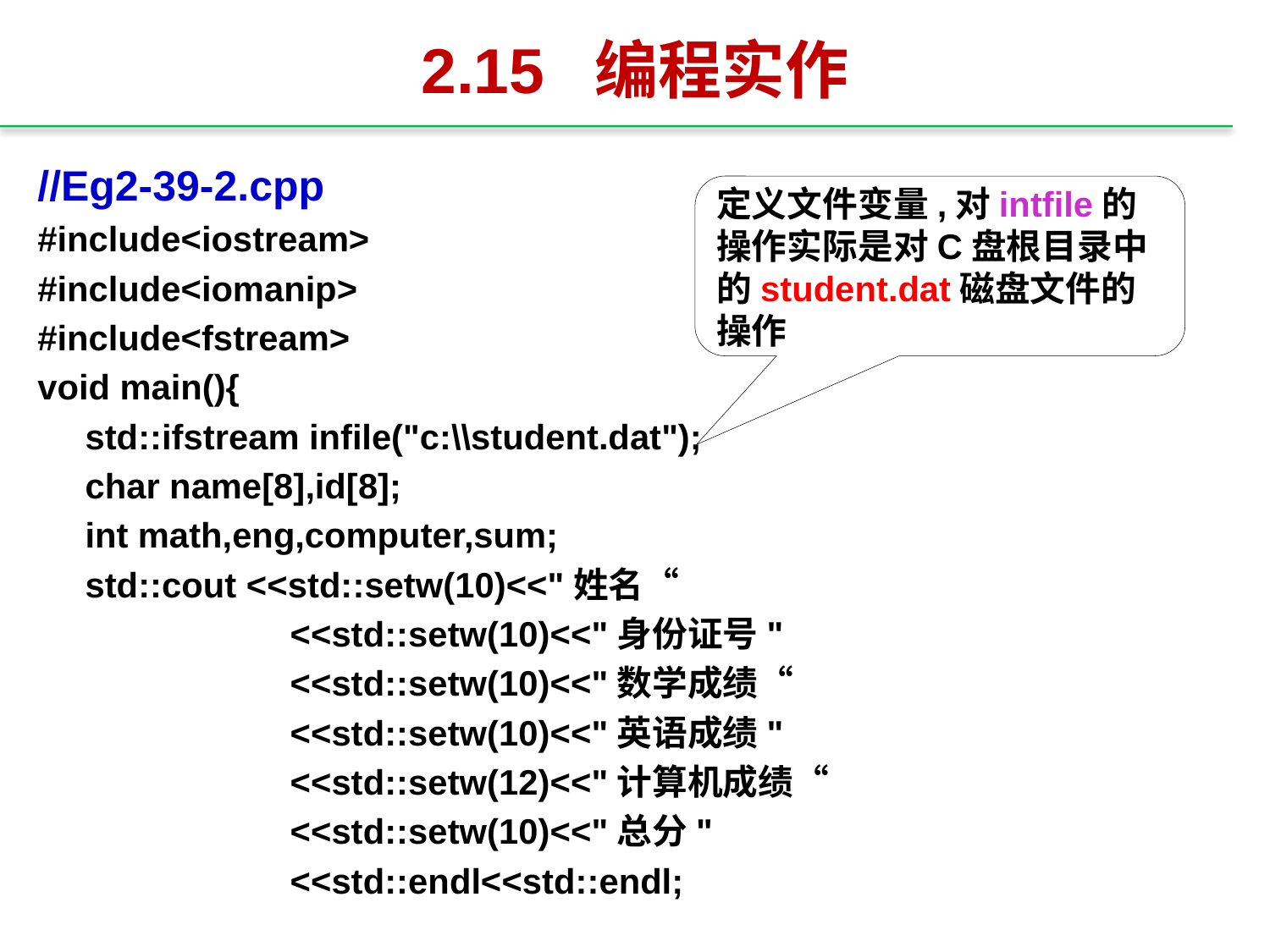

2.15  编程实作
//Eg2-39-2.cpp
#include<iostream>
#include<iomanip>
#include<fstream>
void main(){
	std::ifstream infile("c:\\student.dat");
	char name[8],id[8];
	int math,eng,computer,sum;
	std::cout <<std::setw(10)<<"姓名“
		        <<std::setw(10)<<"身份证号"
		        <<std::setw(10)<<"数学成绩“
		        <<std::setw(10)<<"英语成绩"
		        <<std::setw(12)<<"计算机成绩“
		        <<std::setw(10)<<"总分"
		        <<std::endl<<std::endl;
定义文件变量,对intfile的操作实际是对C盘根目录中的student.dat磁盘文件的操作